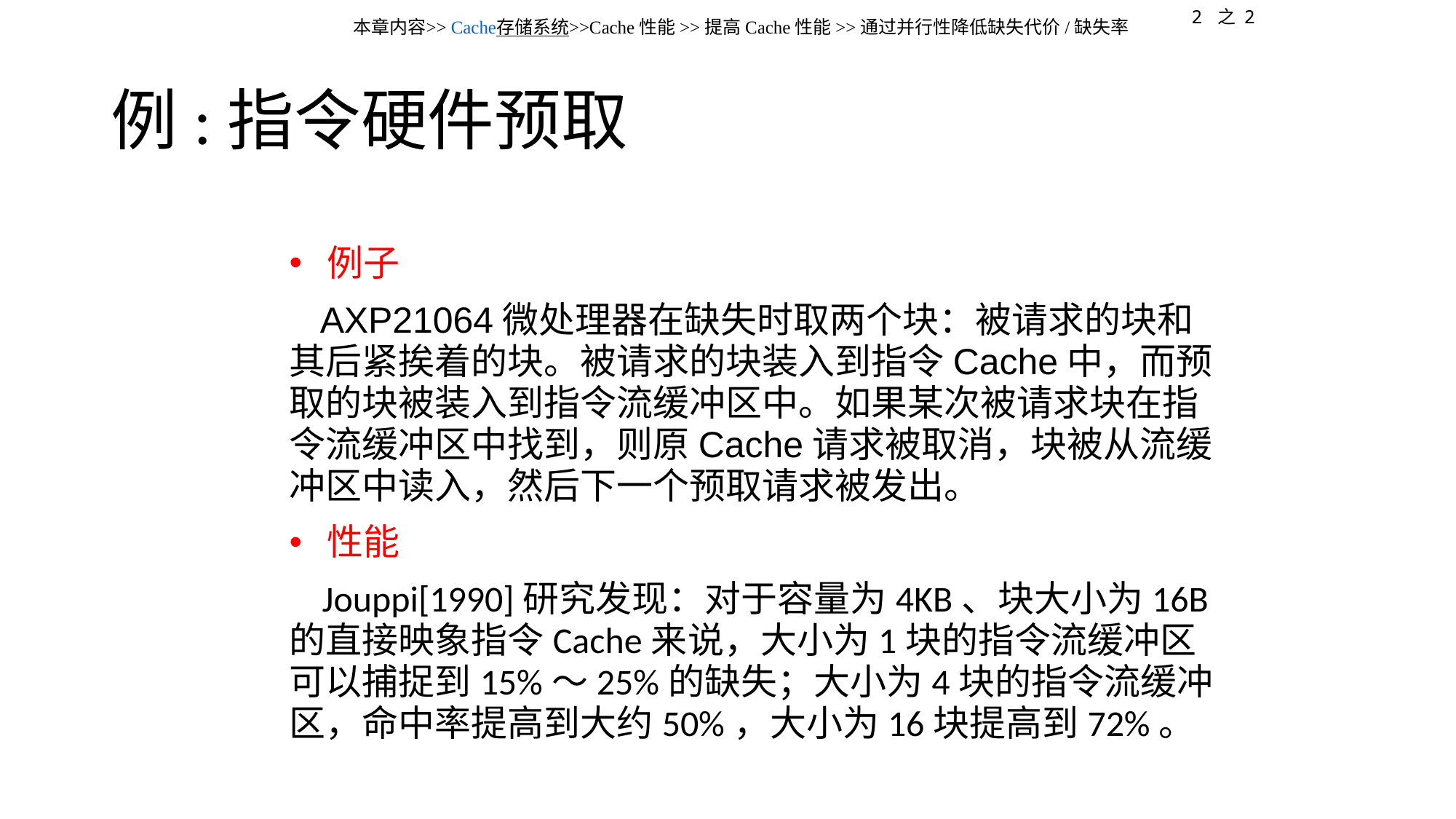

2 之 2
本章内容>> Cache存储系统>>Cache性能>>提高Cache性能>>通过并行性降低缺失代价/缺失率
# 例:指令硬件预取
  例子
   AXP21064微处理器在缺失时取两个块：被请求的块和其后紧挨着的块。被请求的块装入到指令Cache中，而预取的块被装入到指令流缓冲区中。如果某次被请求块在指令流缓冲区中找到，则原Cache请求被取消，块被从流缓冲区中读入，然后下一个预取请求被发出。
  性能
    Jouppi[1990]研究发现：对于容量为4KB、块大小为16B的直接映象指令Cache来说，大小为1块的指令流缓冲区可以捕捉到15%～25%的缺失；大小为4块的指令流缓冲区，命中率提高到大约50%，大小为16块提高到72%。